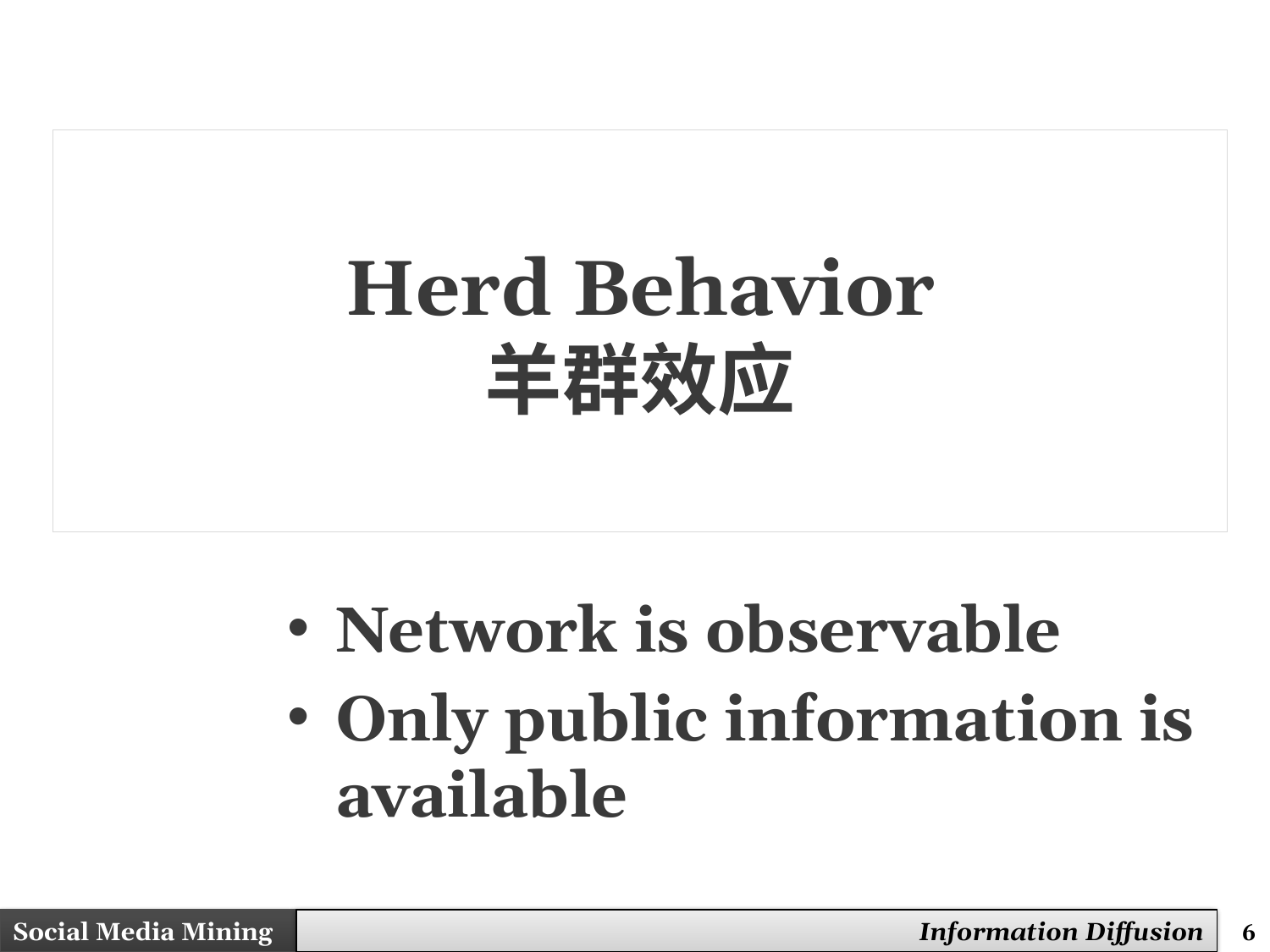

# Herd Behavior 羊群效应
Network is observable
Only public information is available